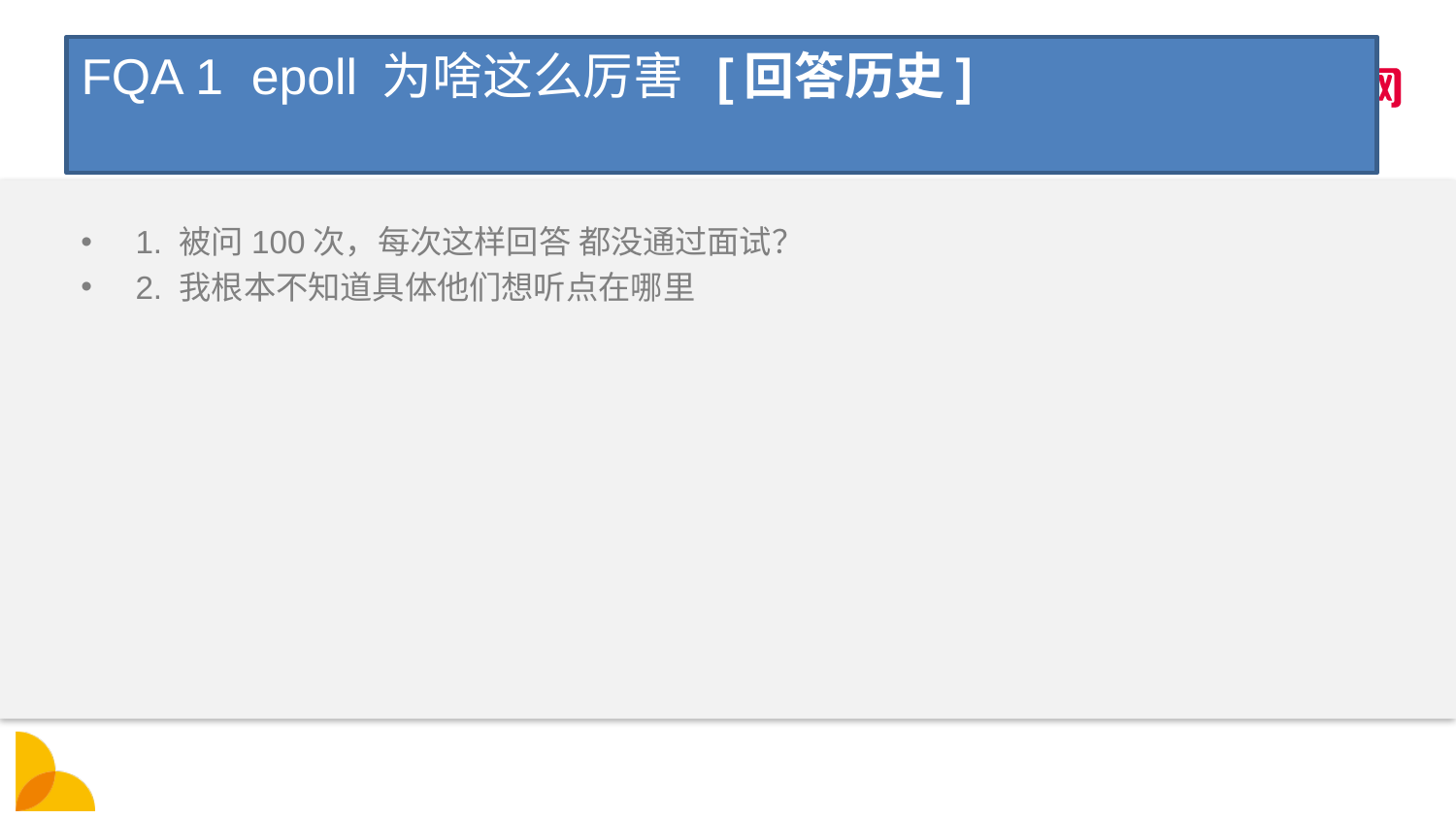

# FQA 1  epoll 为啥这么厉害  [回答历史]
1. 被问100次，每次这样回答 都没通过面试？
2. 我根本不知道具体他们想听点在哪里